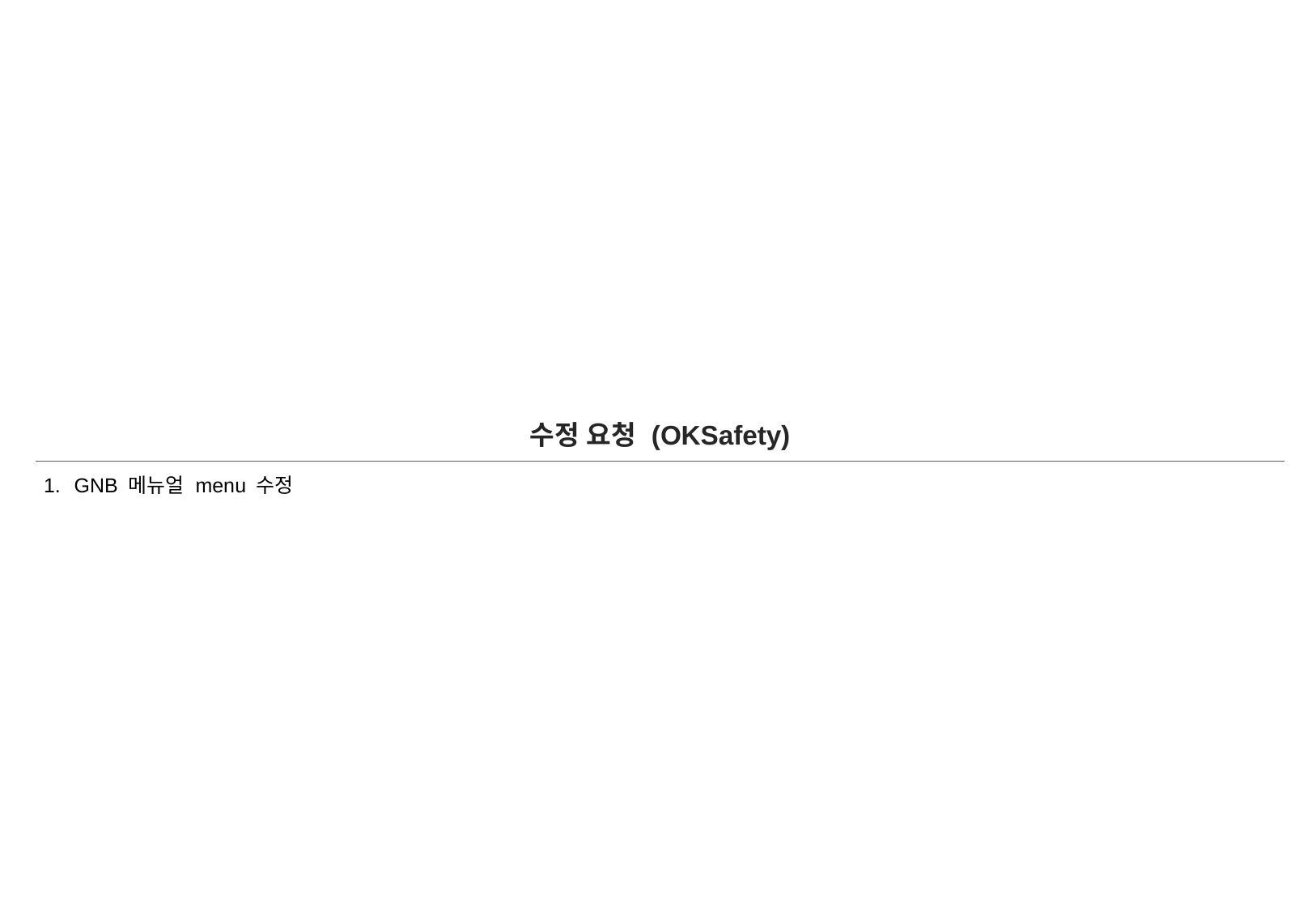

| 수정 요청 (OKSafety) |
| --- |
| GNB 메뉴얼 menu 수정 |